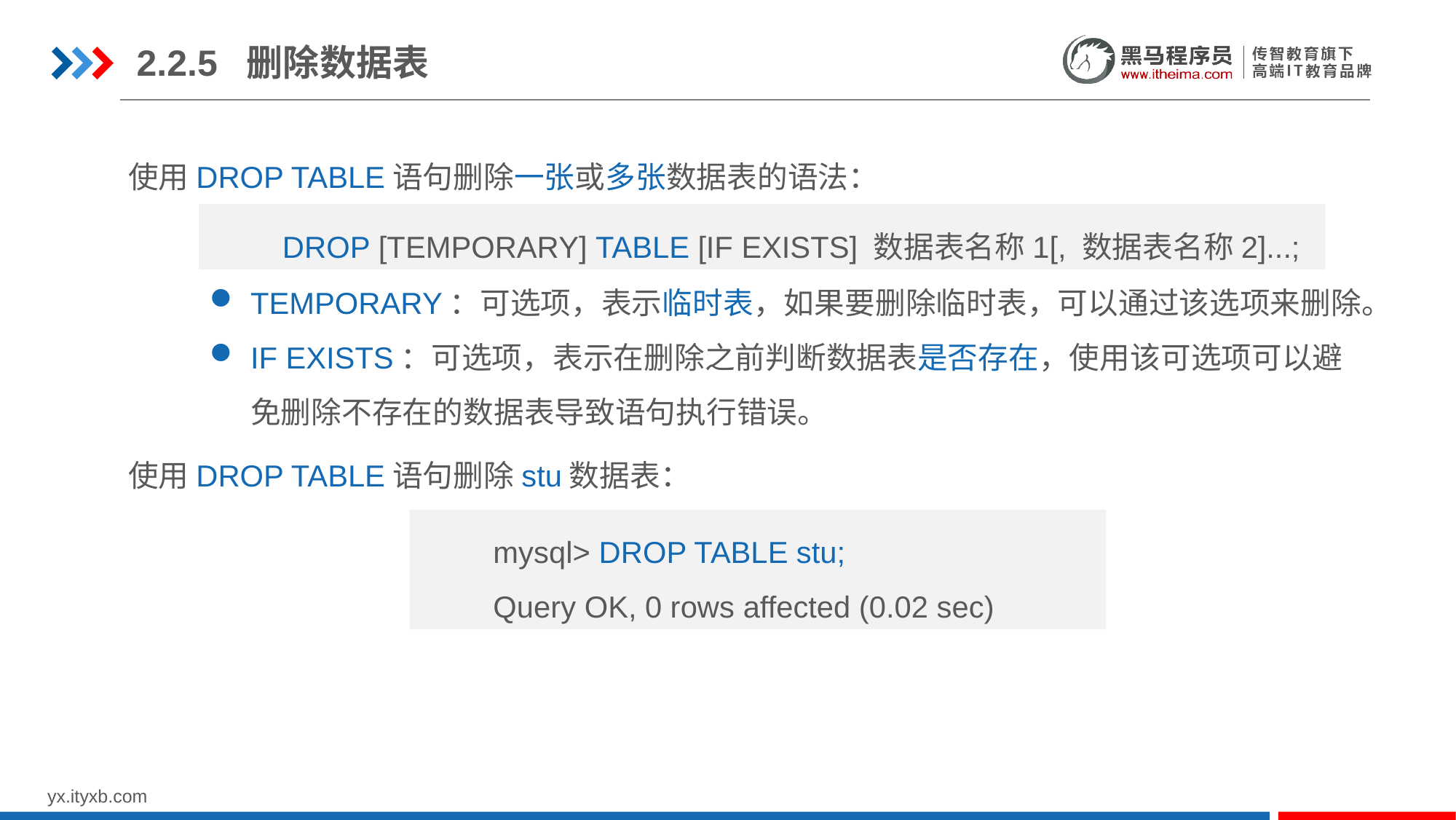

2.2.5  删除数据表
使用DROP TABLE语句删除一张或多张数据表的语法：
DROP [TEMPORARY] TABLE [IF EXISTS] 数据表名称1[, 数据表名称2]...;
TEMPORARY：可选项，表示临时表，如果要删除临时表，可以通过该选项来删除。
IF EXISTS：可选项，表示在删除之前判断数据表是否存在，使用该可选项可以避免删除不存在的数据表导致语句执行错误。
使用DROP TABLE语句删除stu数据表：
mysql> DROP TABLE stu;
Query OK, 0 rows affected (0.02 sec)